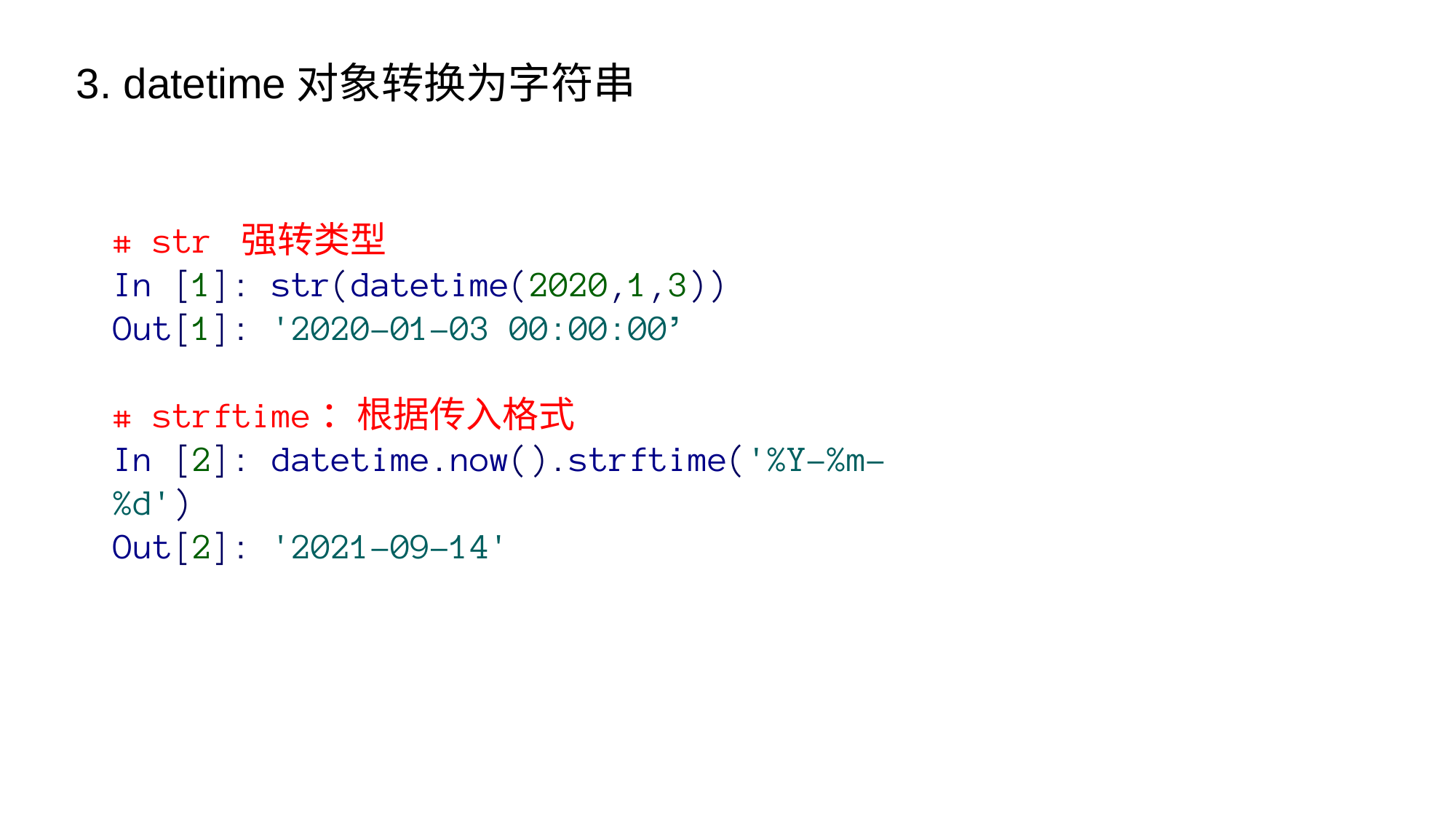

3. datetime对象转换为字符串
# str 强转类型
In [1]: str(datetime(2020,1,3))
Out[1]: '2020-01-03 00:00:00’

# strftime：根据传入格式
In [2]: datetime.now().strftime('%Y-%m-%d')
Out[2]: '2021-09-14'